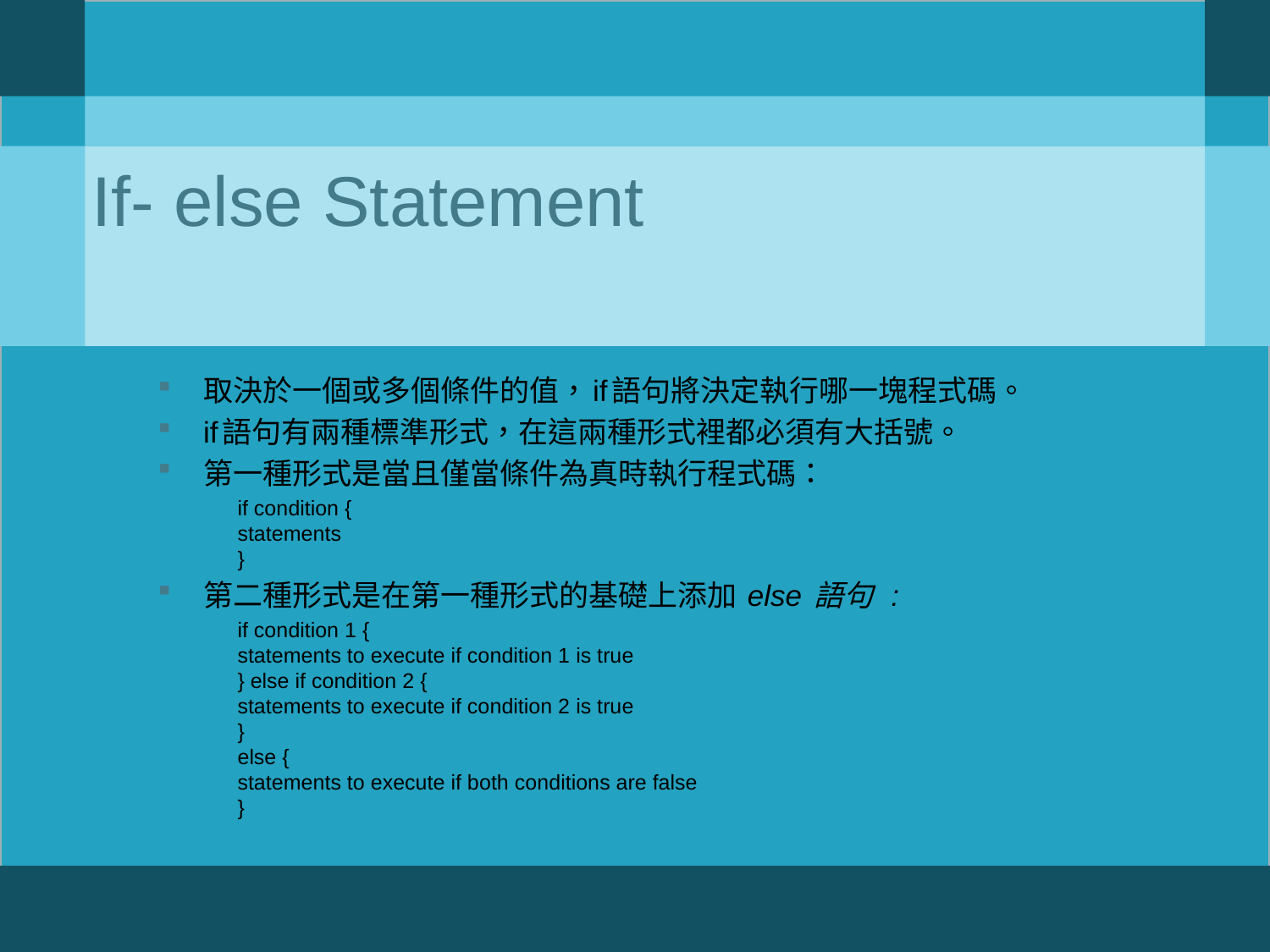

# If- else Statement
取決於一個或多個條件的值，if語句將決定執行哪一塊程式碼。
if語句有兩種標準形式，在這兩種形式裡都必須有大括號。
第一種形式是當且僅當條件為真時執行程式碼：
if condition {
statements
}
第二種形式是在第一種形式的基礎上添加 else 語句  :
if condition 1 {
statements to execute if condition 1 is true
} else if condition 2 {
statements to execute if condition 2 is true
}
else {
statements to execute if both conditions are false
}